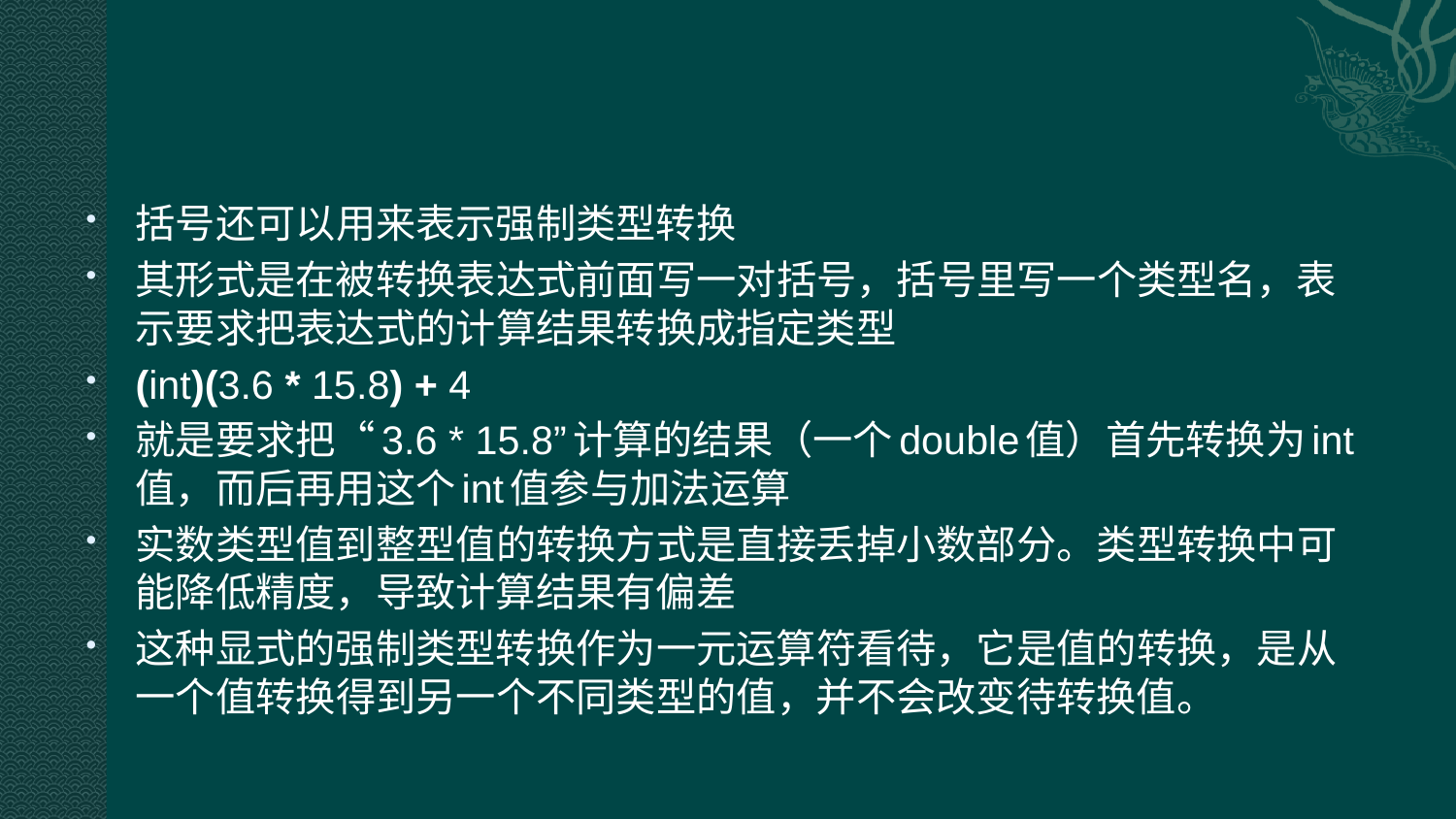

#
括号还可以用来表示强制类型转换
其形式是在被转换表达式前面写一对括号，括号里写一个类型名，表示要求把表达式的计算结果转换成指定类型
(int)(3.6 * 15.8) + 4
就是要求把“3.6 * 15.8”计算的结果（一个double值）首先转换为int值，而后再用这个int值参与加法运算
实数类型值到整型值的转换方式是直接丢掉小数部分。类型转换中可能降低精度，导致计算结果有偏差
这种显式的强制类型转换作为一元运算符看待，它是值的转换，是从一个值转换得到另一个不同类型的值，并不会改变待转换值。